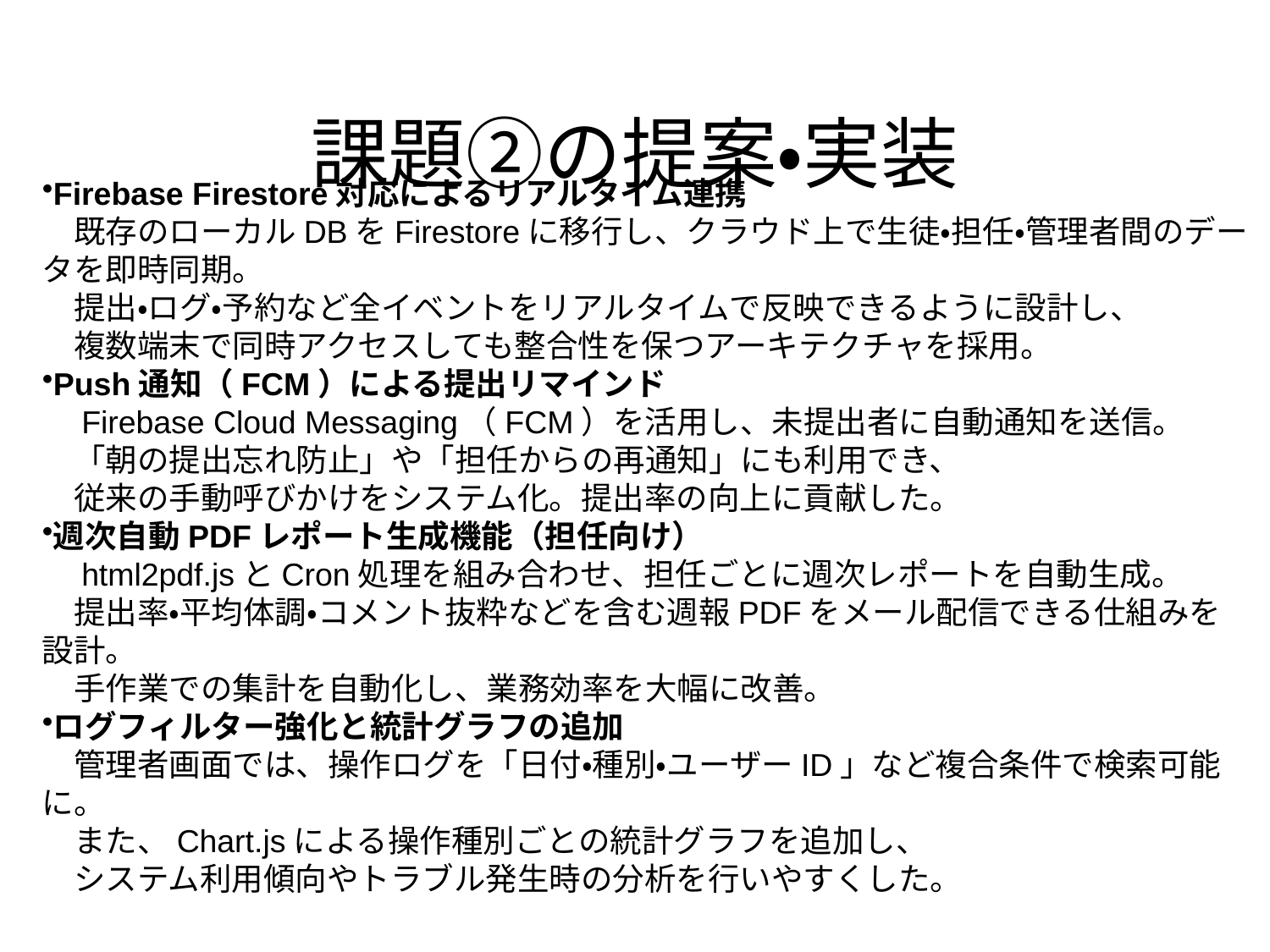

課題②の提案・実装
Firebase Firestore対応によるリアルタイム連携
　既存のローカルDBをFirestoreに移行し、クラウド上で生徒・担任・管理者間のデータを即時同期。
　提出・ログ・予約など全イベントをリアルタイムで反映できるように設計し、
　複数端末で同時アクセスしても整合性を保つアーキテクチャを採用。
Push通知（FCM）による提出リマインド
　Firebase Cloud Messaging（FCM）を活用し、未提出者に自動通知を送信。
　「朝の提出忘れ防止」や「担任からの再通知」にも利用でき、
　従来の手動呼びかけをシステム化。提出率の向上に貢献した。
週次自動PDFレポート生成機能（担任向け）
　html2pdf.jsとCron処理を組み合わせ、担任ごとに週次レポートを自動生成。
　提出率・平均体調・コメント抜粋などを含む週報PDFをメール配信できる仕組みを設計。
　手作業での集計を自動化し、業務効率を大幅に改善。
ログフィルター強化と統計グラフの追加
　管理者画面では、操作ログを「日付・種別・ユーザーID」など複合条件で検索可能に。
　また、Chart.jsによる操作種別ごとの統計グラフを追加し、
　システム利用傾向やトラブル発生時の分析を行いやすくした。